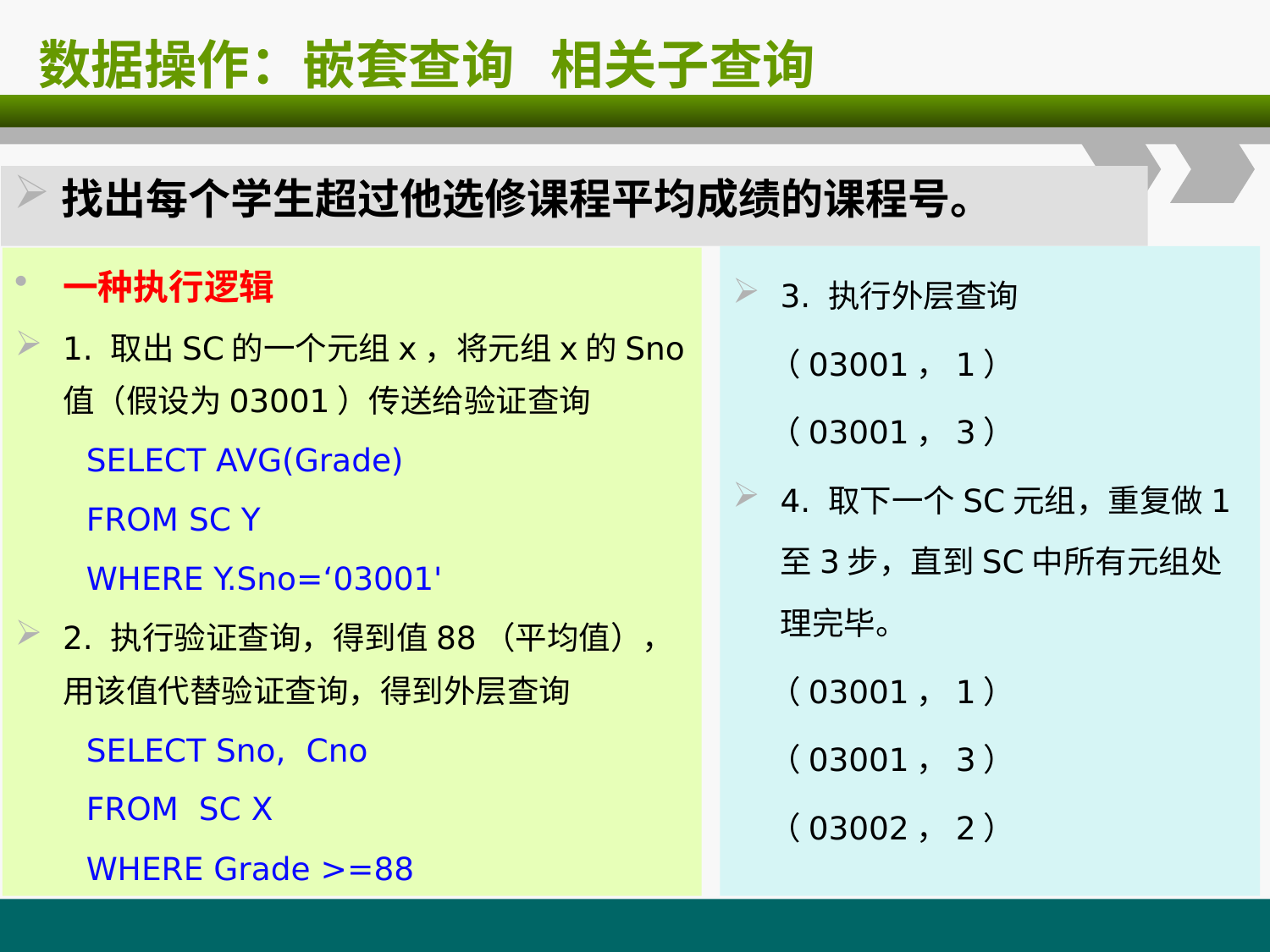

# 数据操作：嵌套查询   相关子查询
找出每个学生超过他选修课程平均成绩的课程号。

3. 执行外层查询
    （03001，1）
    （03001，3）
4. 取下一个SC元组，重复做1至3步，直到SC中所有元组处理完毕。
    （03001，1）
    （03001，3）
    （03002，2）

一种执行逻辑
1. 取出SC的一个元组x，将元组x的Sno值（假设为03001）传送给验证查询
       SELECT AVG(Grade)
       FROM SC Y
       WHERE Y.Sno=‘03001'
2. 执行验证查询，得到值88（平均值），用该值代替验证查询，得到外层查询
       SELECT Sno,  Cno
       FROM  SC X
       WHERE Grade >=88